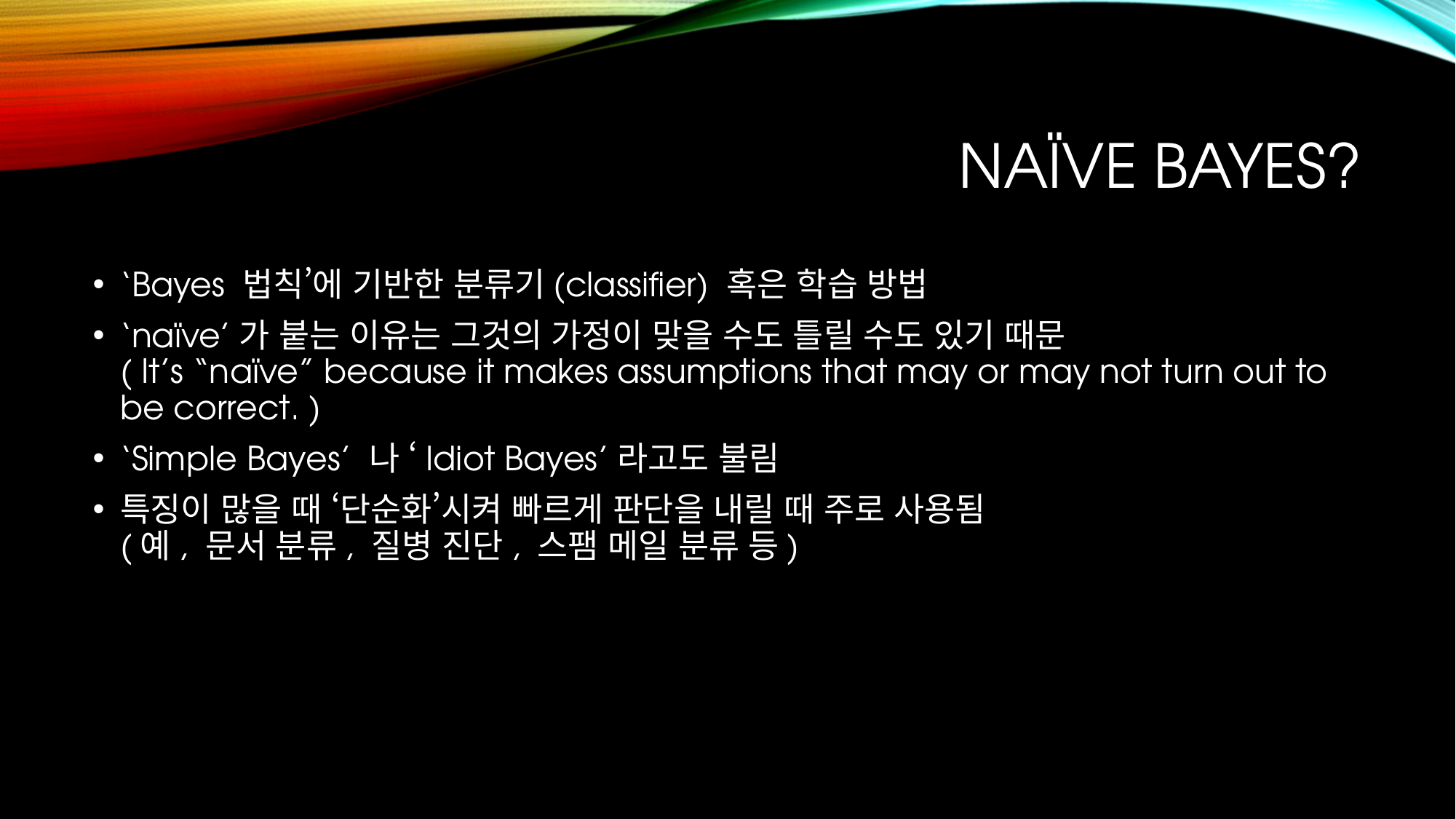

# Naïve Bayes?
‘Bayes 법칙’에 기반한 분류기(classifier) 혹은 학습 방법
‘naïve’가 붙는 이유는 그것의 가정이 맞을 수도 틀릴 수도 있기 때문
( It’s “naïve” because it makes assumptions that may or may not turn out to be correct. )
‘Simple Bayes’ 나 ‘Idiot Bayes’라고도 불림
특징이 많을 때 ‘단순화’시켜 빠르게 판단을 내릴 때 주로 사용됨
(예, 문서 분류, 질병 진단, 스팸 메일 분류 등)